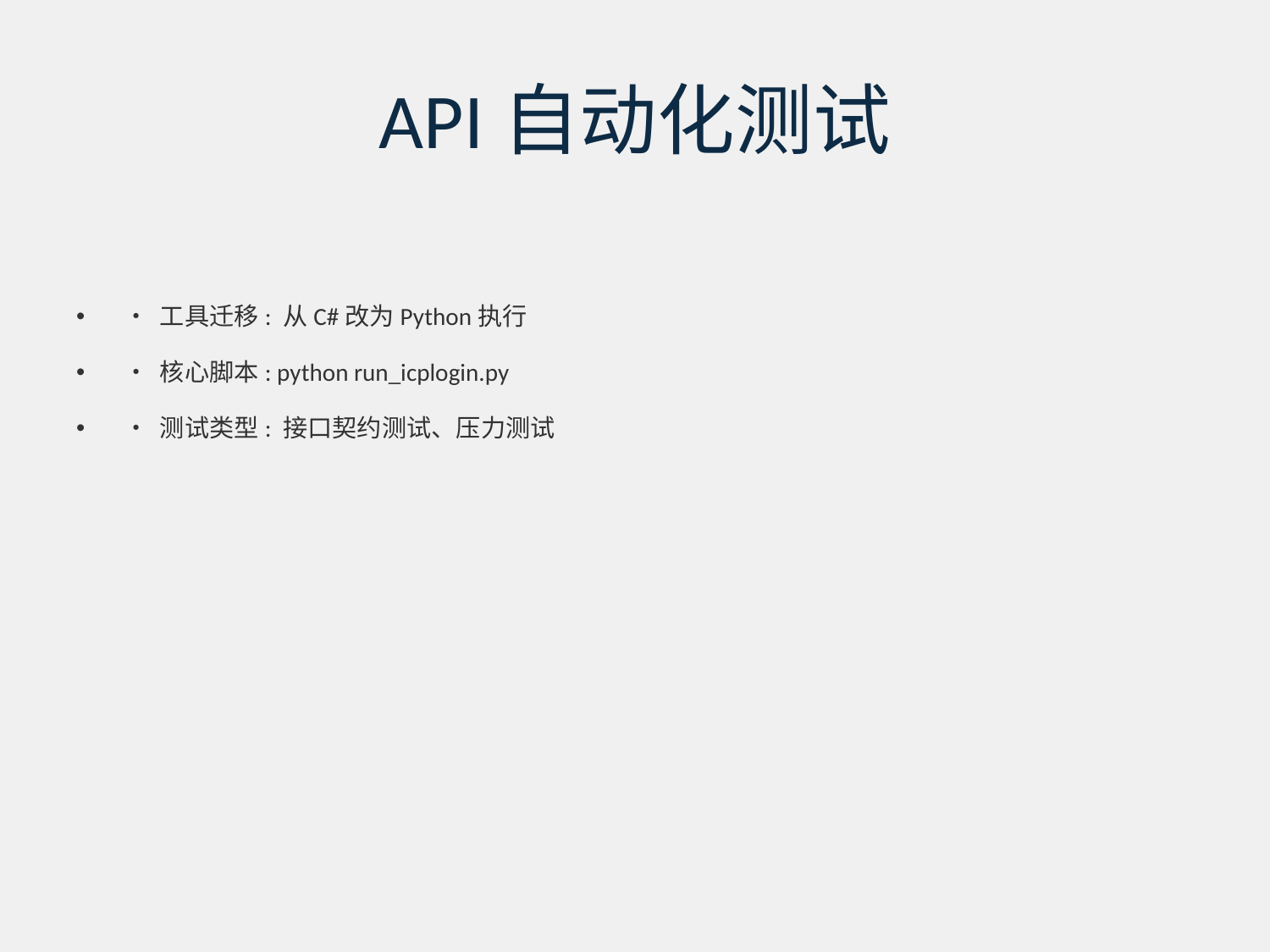

# API自动化测试

• 工具迁移: 从C#改为Python执行
• 核心脚本: python run_icplogin.py
• 测试类型: 接口契约测试、压力测试